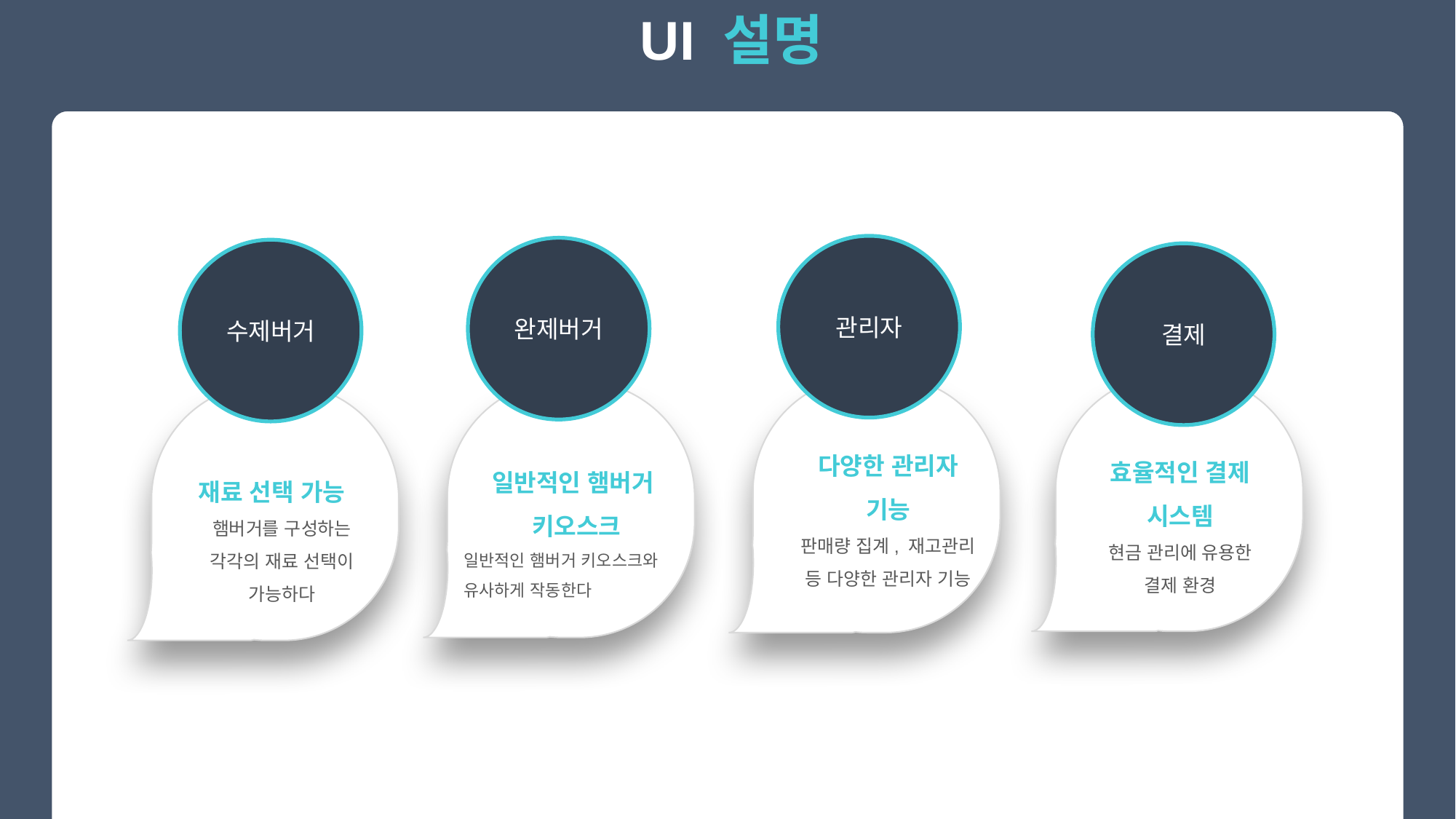

UI 설명
관리자
완제버거
수제버거
결제

다양한 관리자 기능
판매량 집계, 재고관리 등 다양한 관리자 기능
효율적인 결제 시스템
현금 관리에 유용한 결제 환경
일반적인 햄버거
키오스크
일반적인 햄버거 키오스크와 유사하게 작동한다
재료 선택 가능
햄버거를 구성하는 각각의 재료 선택이 가능하다